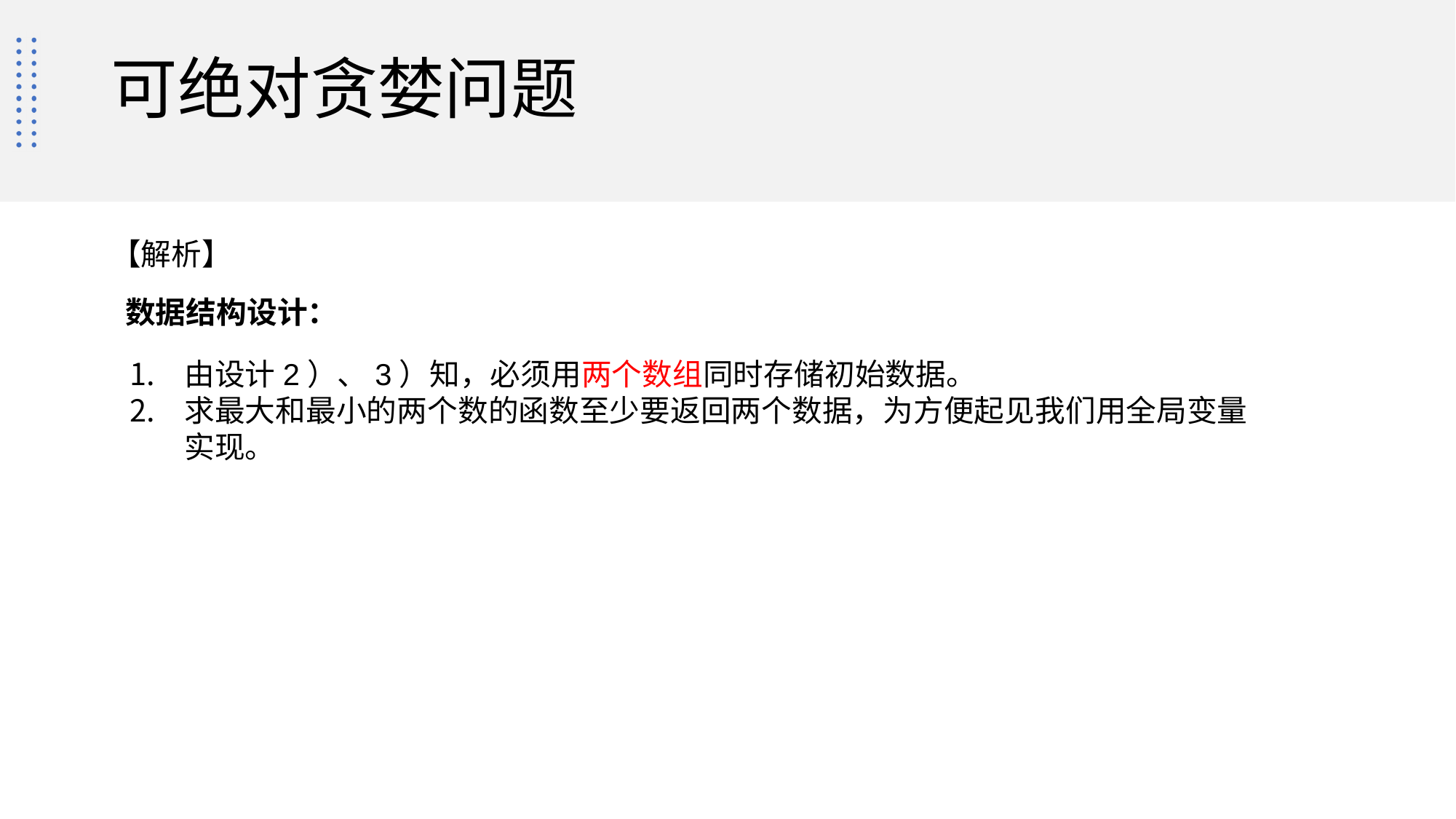

# 可绝对贪婪问题
【解析】
数据结构设计：
由设计2）、3）知，必须用两个数组同时存储初始数据。
求最大和最小的两个数的函数至少要返回两个数据，为方便起见我们用全局变量实现。